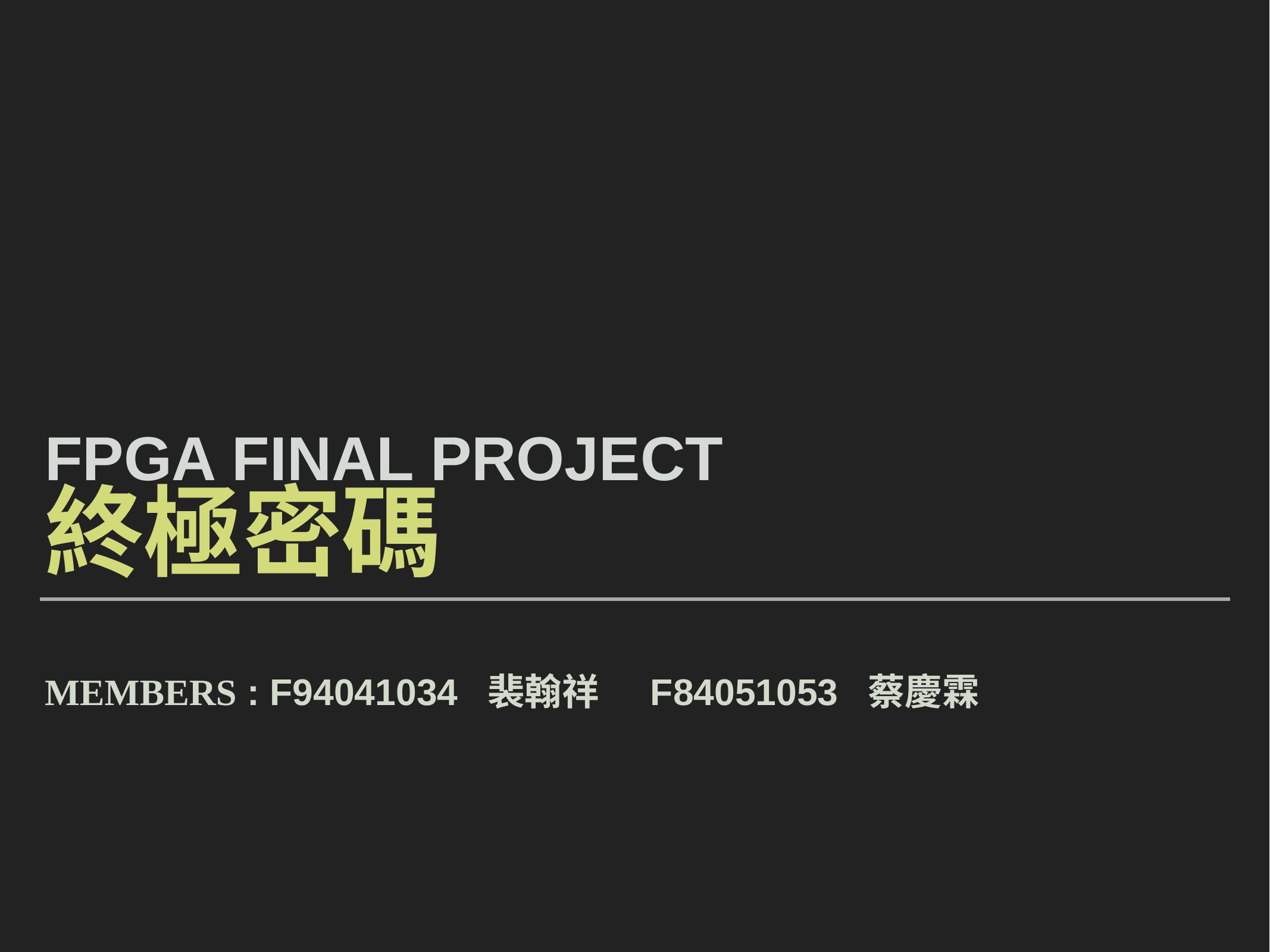

FPGA Final project
終極密碼
# MEmbers : F94041034  裴翰祥     F84051053  蔡慶霖